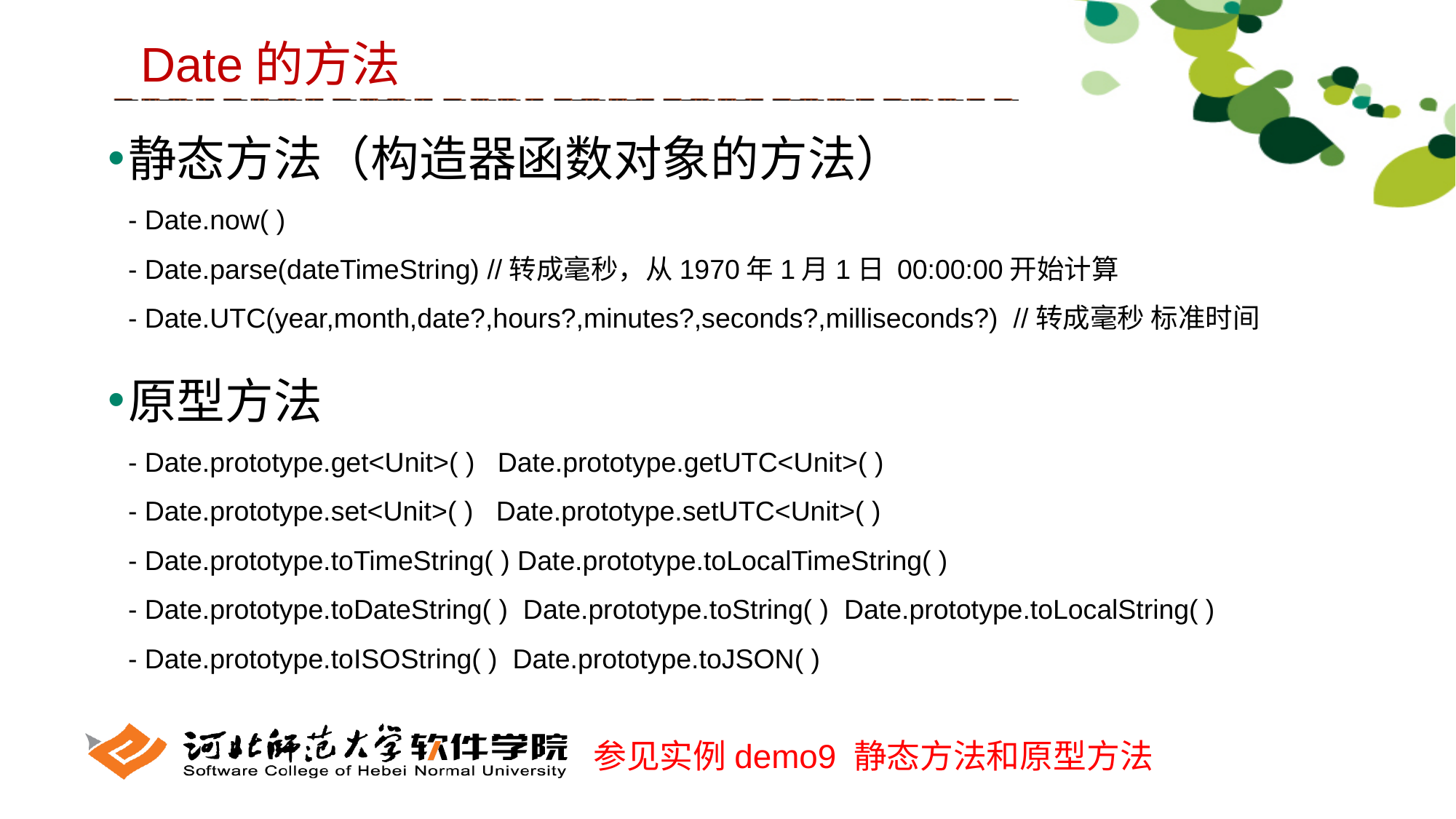

Date的方法
静态方法（构造器函数对象的方法）
- Date.now( )
- Date.parse(dateTimeString) //转成毫秒，从1970年1月1日 00:00:00开始计算
- Date.UTC(year,month,date?,hours?,minutes?,seconds?,milliseconds?)  //转成毫秒 标准时间
原型方法
- Date.prototype.get<Unit>( )   Date.prototype.getUTC<Unit>( )
- Date.prototype.set<Unit>( )   Date.prototype.setUTC<Unit>( )
- Date.prototype.toTimeString( ) Date.prototype.toLocalTimeString( )
- Date.prototype.toDateString( )  Date.prototype.toString( )  Date.prototype.toLocalString( )
- Date.prototype.toISOString( )  Date.prototype.toJSON( )

参见实例demo9 静态方法和原型方法